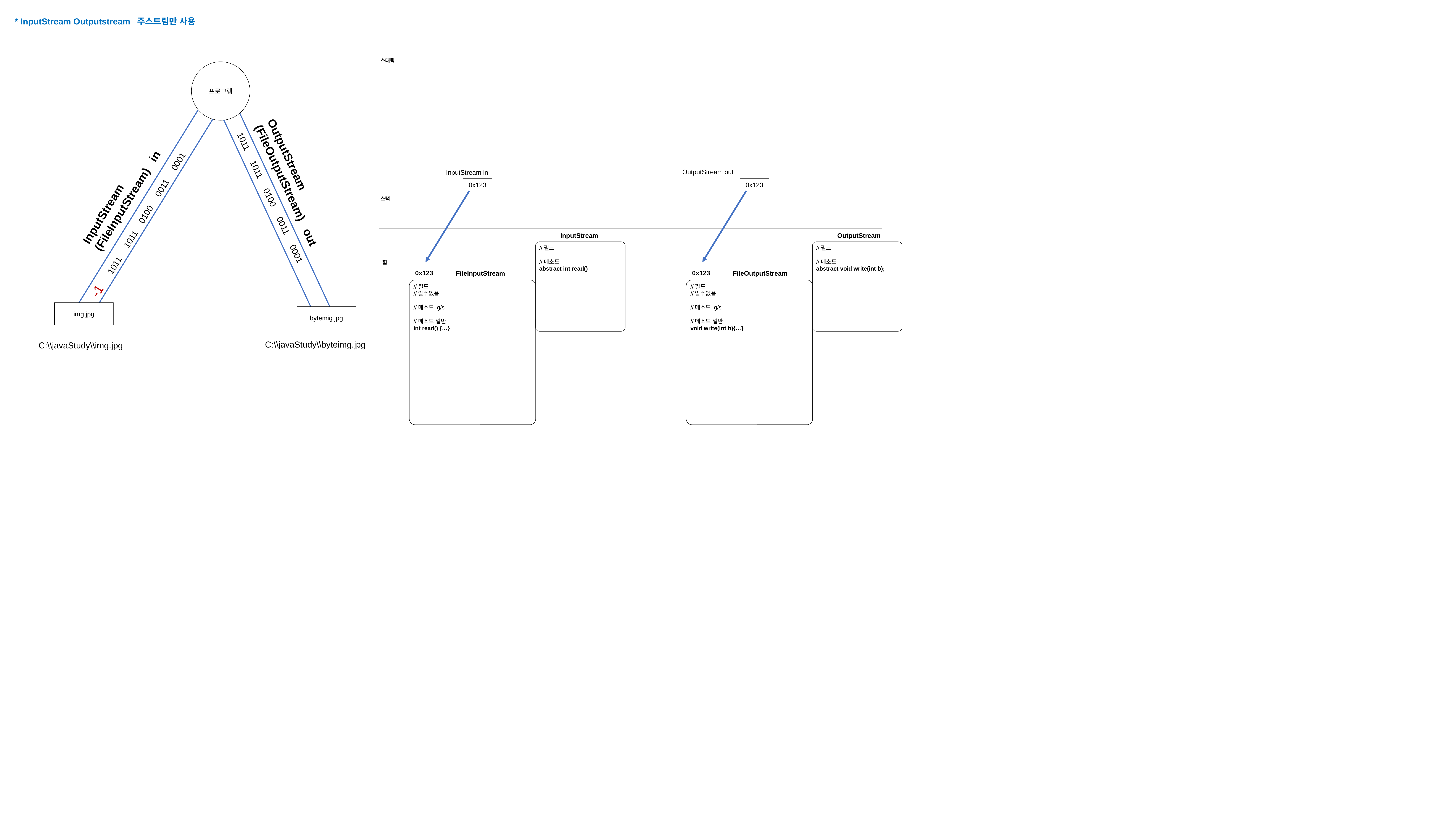

* InputStream Outputstream  주스트림만 사용
스태틱
프로그램
OutputStream out
InputStream in
InputStream
(FileInputStream)   in
OutputStream
(FileOutputStream)   out
0x123
0x123
스택
1011     1011     0100     0011     0001
  -1      1011     1011    0100     0011     0001
InputStream
//필드

//메소드
abstract int read()
OutputStream
//필드

//메소드
abstract void write(int b);
힙
0x123
0x123
FileInputStream
FileOutputStream
//필드
//알수없음

//메소드 g/s

//메소드 일반
int read() {…}

//필드
//알수없음

//메소드 g/s

//메소드 일반
void write(int b){…}

img.jpg
bytemig.jpg
C:\\javaStudy\\byteimg.jpg
C:\\javaStudy\\img.jpg